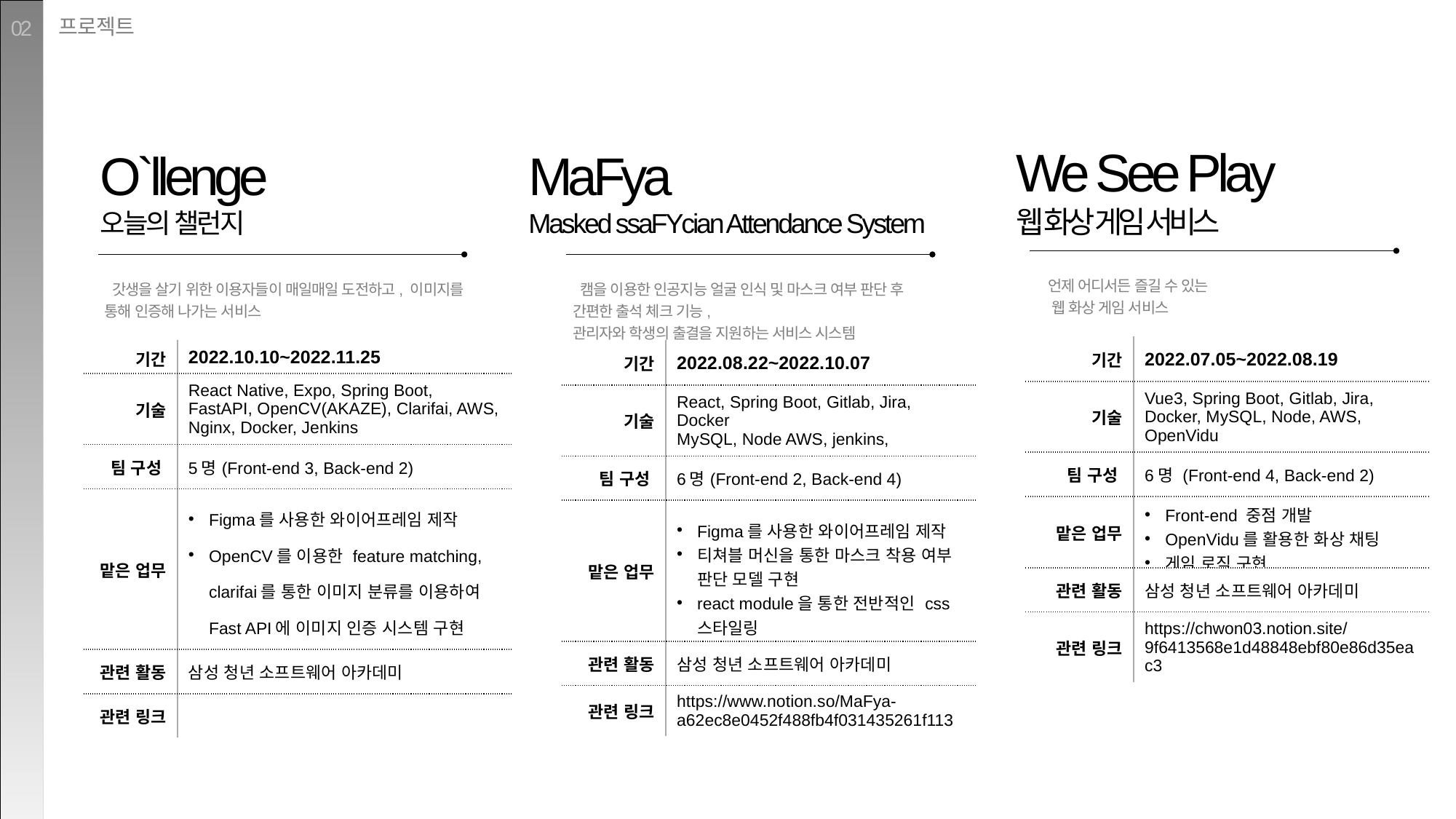

프로젝트
02
We See Play
웹 화상 게임 서비스
O`llenge
오늘의 챌런지
MaFya
Masked ssaFYcian Attendance System
  언제 어디서든 즐길 수 있는
   웹 화상 게임 서비스
 갓생을 살기 위한 이용자들이 매일매일 도전하고, 이미지를 통해 인증해 나가는 서비스
 캠을 이용한 인공지능 얼굴 인식 및 마스크 여부 판단 후 간편한 출석 체크 기능,
관리자와 학생의 출결을 지원하는 서비스 시스템
| 기간 | 2022.07.05~2022.08.19 |
| --- | --- |
| 기술 | Vue3, Spring Boot, Gitlab, Jira, Docker, MySQL, Node, AWS, OpenVidu |
| 팀 구성 | 6명 (Front-end 4, Back-end 2) |
| 맡은 업무 | Front-end 중점 개발 OpenVidu를 활용한 화상 채팅 게임 로직 구현 |
| 관련 활동 | 삼성 청년 소프트웨어 아카데미 |
| 관련 링크 | https://chwon03.notion.site/9f6413568e1d48848ebf80e86d35eac3 |
| 기간 | 2022.10.10~2022.11.25 |
| --- | --- |
| 기술 | React Native, Expo, Spring Boot, FastAPI, OpenCV(AKAZE), Clarifai, AWS, Nginx, Docker, Jenkins |
| 팀 구성 | 5명(Front-end 3, Back-end 2) |
| 맡은 업무 | Figma를 사용한 와이어프레임 제작 OpenCV를 이용한 feature matching, clarifai를 통한 이미지 분류를 이용하여 Fast API에 이미지 인증 시스템 구현 Fast API를 통한 feed CRUD 구현 |
| 관련 활동 | 삼성 청년 소프트웨어 아카데미 |
| 관련 링크 |  |
| 기간 | 2022.08.22~2022.10.07 |
| --- | --- |
| 기술 | React, Spring Boot, Gitlab, Jira, Docker MySQL, Node AWS, jenkins, |
| 팀 구성 | 6명(Front-end 2, Back-end 4) |
| 맡은 업무 | Figma를 사용한 와이어프레임 제작 티쳐블 머신을 통한 마스크 착용 여부 판단 모델 구현 react module을 통한 전반적인 css 스타일링 데이터 크롤링, Flask 서버 구축 |
| 관련 활동 | 삼성 청년 소프트웨어 아카데미 |
| 관련 링크 | https://www.notion.so/MaFya-a62ec8e0452f488fb4f031435261f113 |